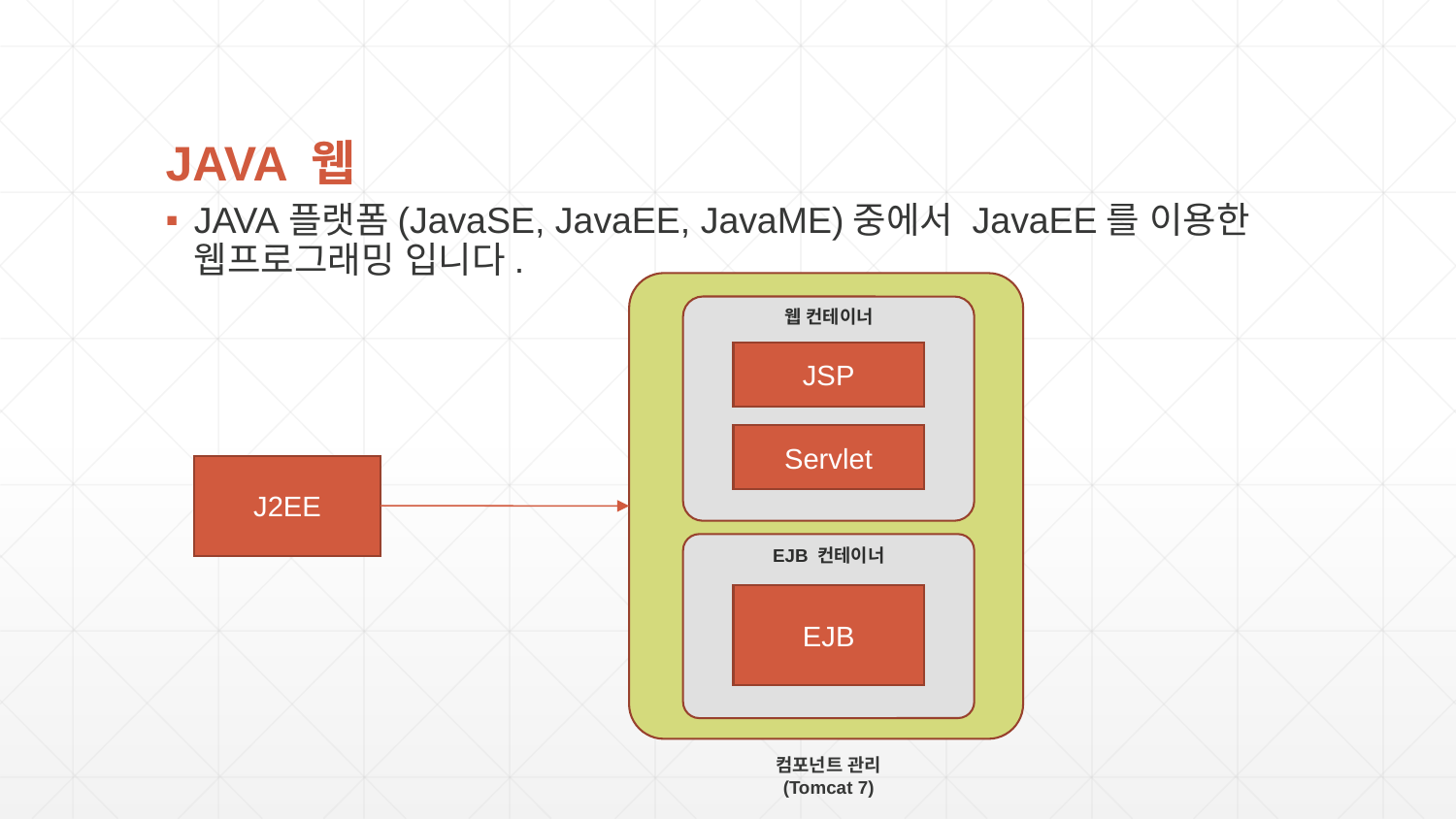

# JAVA 웹
JAVA플랫폼(JavaSE, JavaEE, JavaME)중에서 JavaEE를 이용한 웹프로그래밍 입니다.

웹 컨테이너
JSP
Servlet
J2EE

EJB 컨테이너
EJB
컴포넌트 관리
(Tomcat 7)